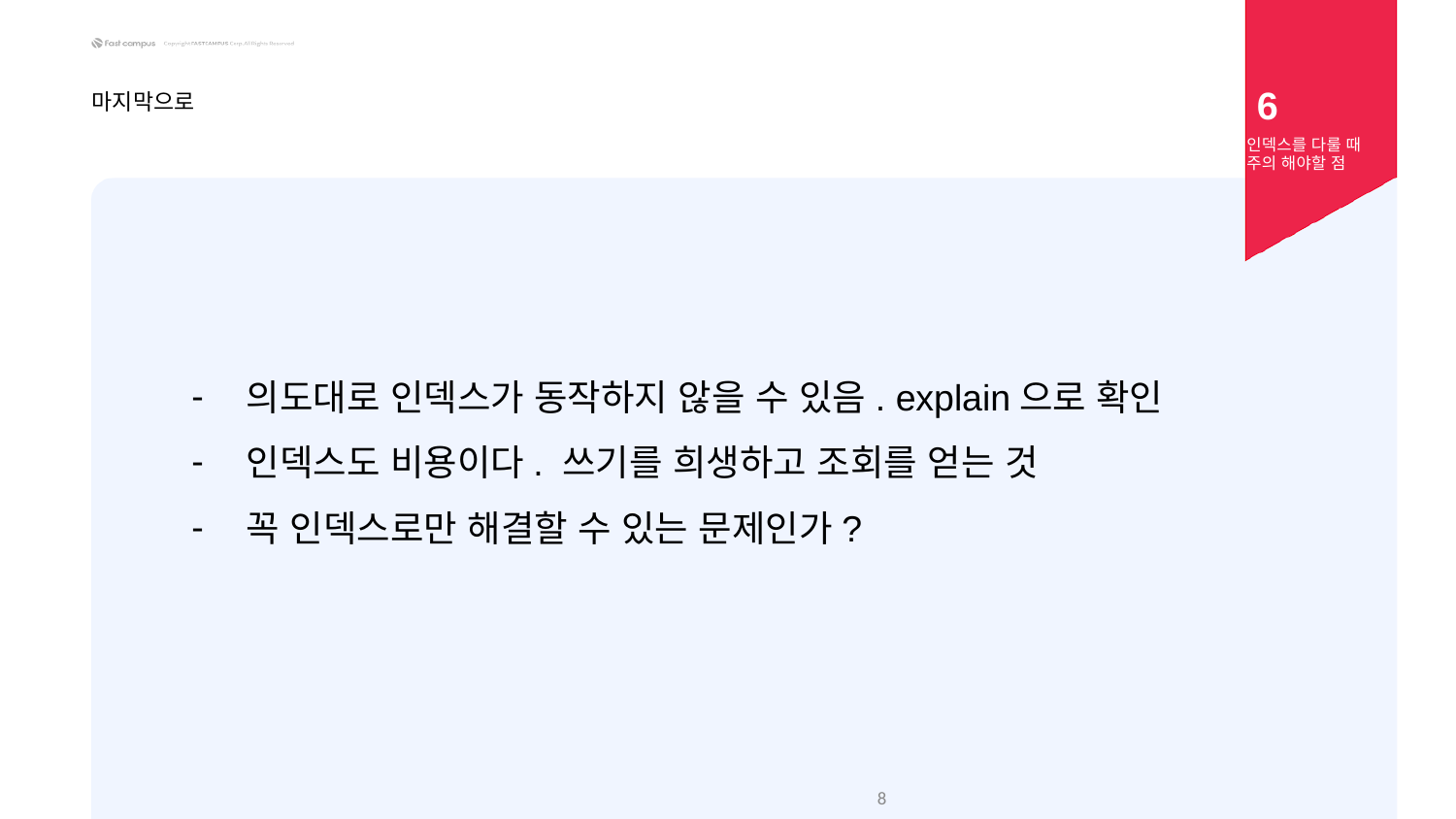

6
마지막으로
인덱스를 다룰 때 주의 해야할 점
의도대로 인덱스가 동작하지 않을 수 있음. explain으로 확인
인덱스도 비용이다. 쓰기를 희생하고 조회를 얻는 것
꼭 인덱스로만 해결할 수 있는 문제인가?
8